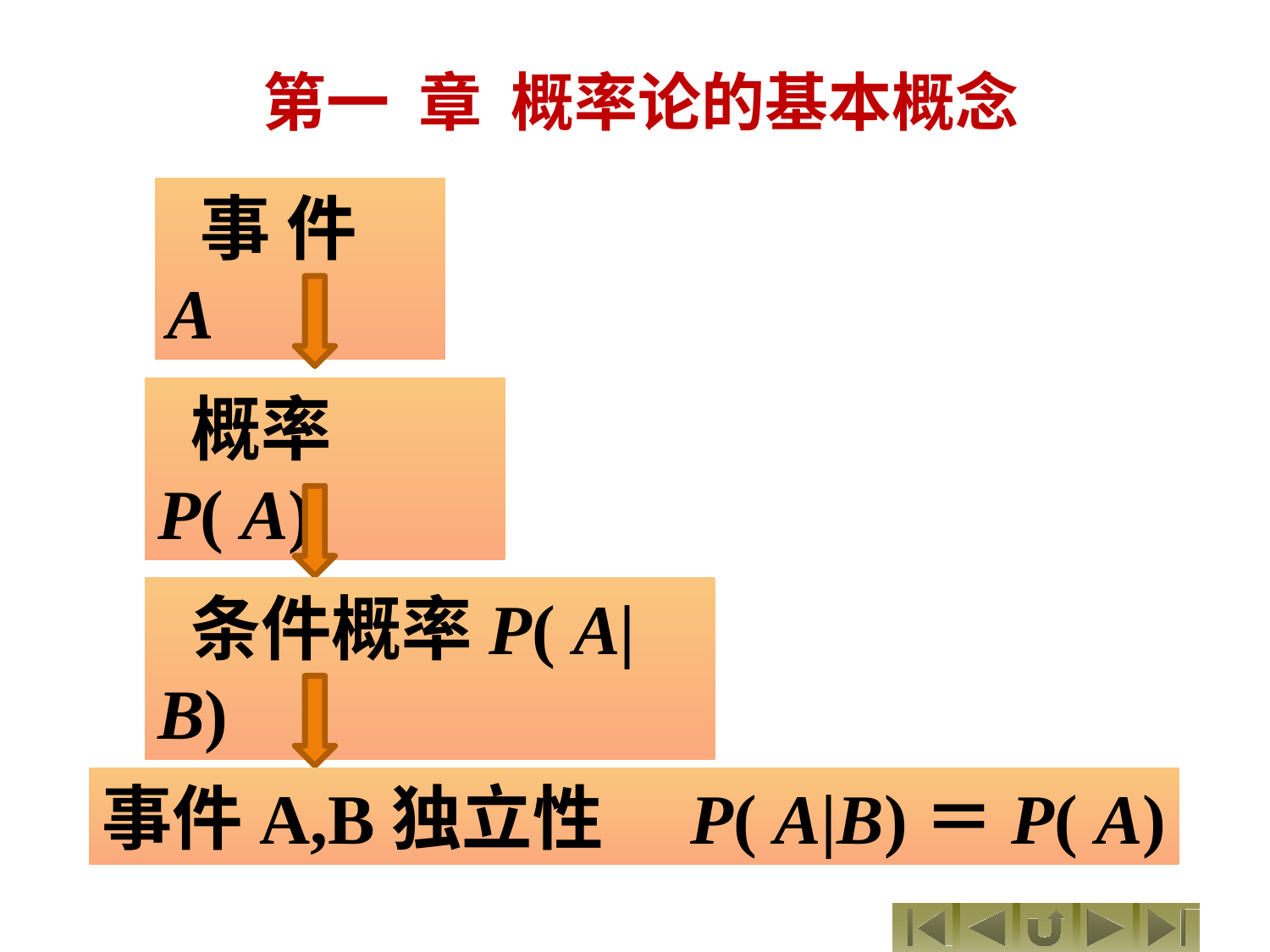

第一  章  概率论的基本概念
 事 件 A

 概率P( A)

 条件概率P( A|B)

事件A,B独立性　P( A|B)＝P( A)